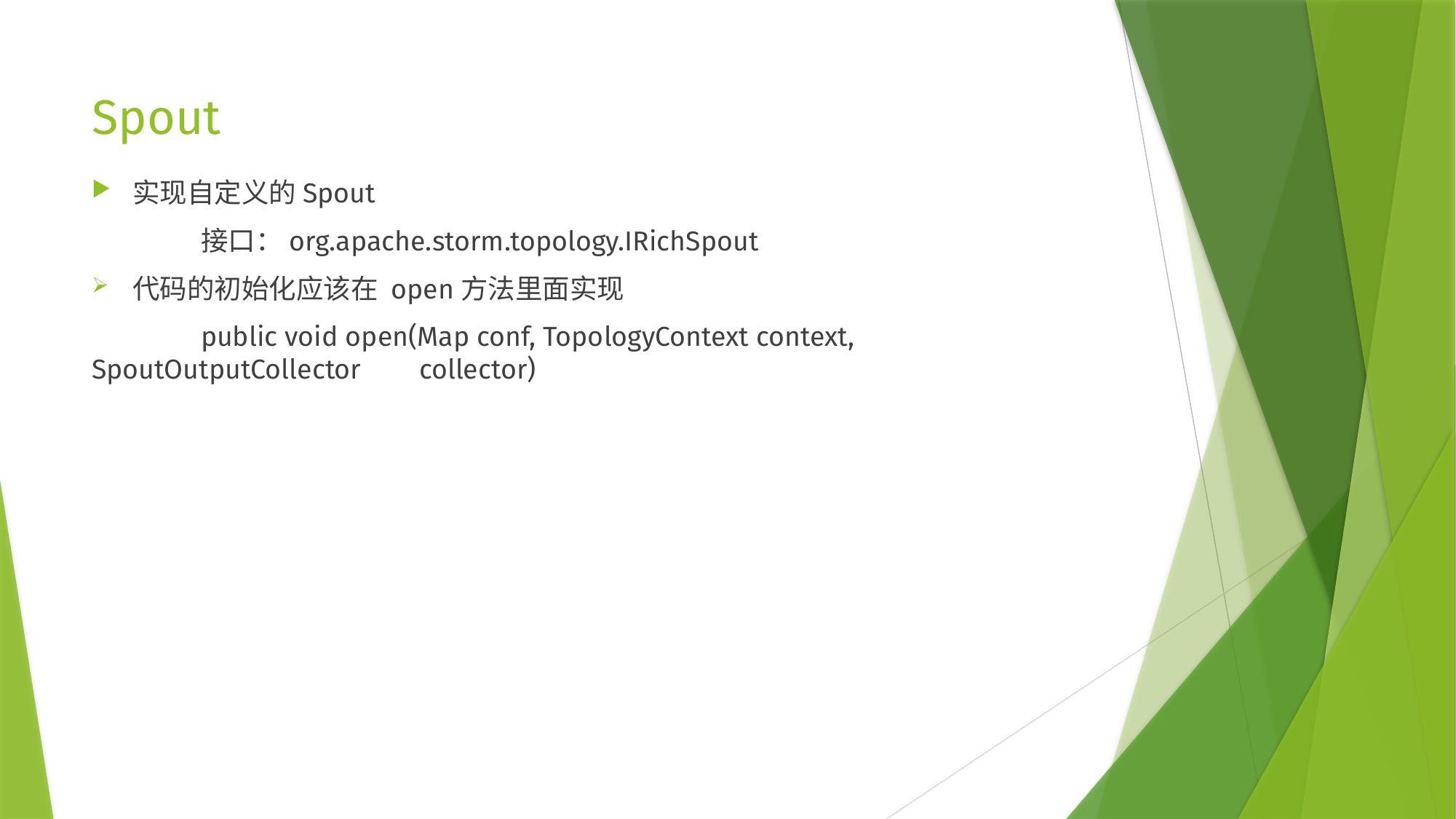

# Spout
实现自定义的Spout
	接口：org.apache.storm.topology.IRichSpout
代码的初始化应该在 open方法里面实现
	public void open(Map conf, TopologyContext context, SpoutOutputCollector 	collector)